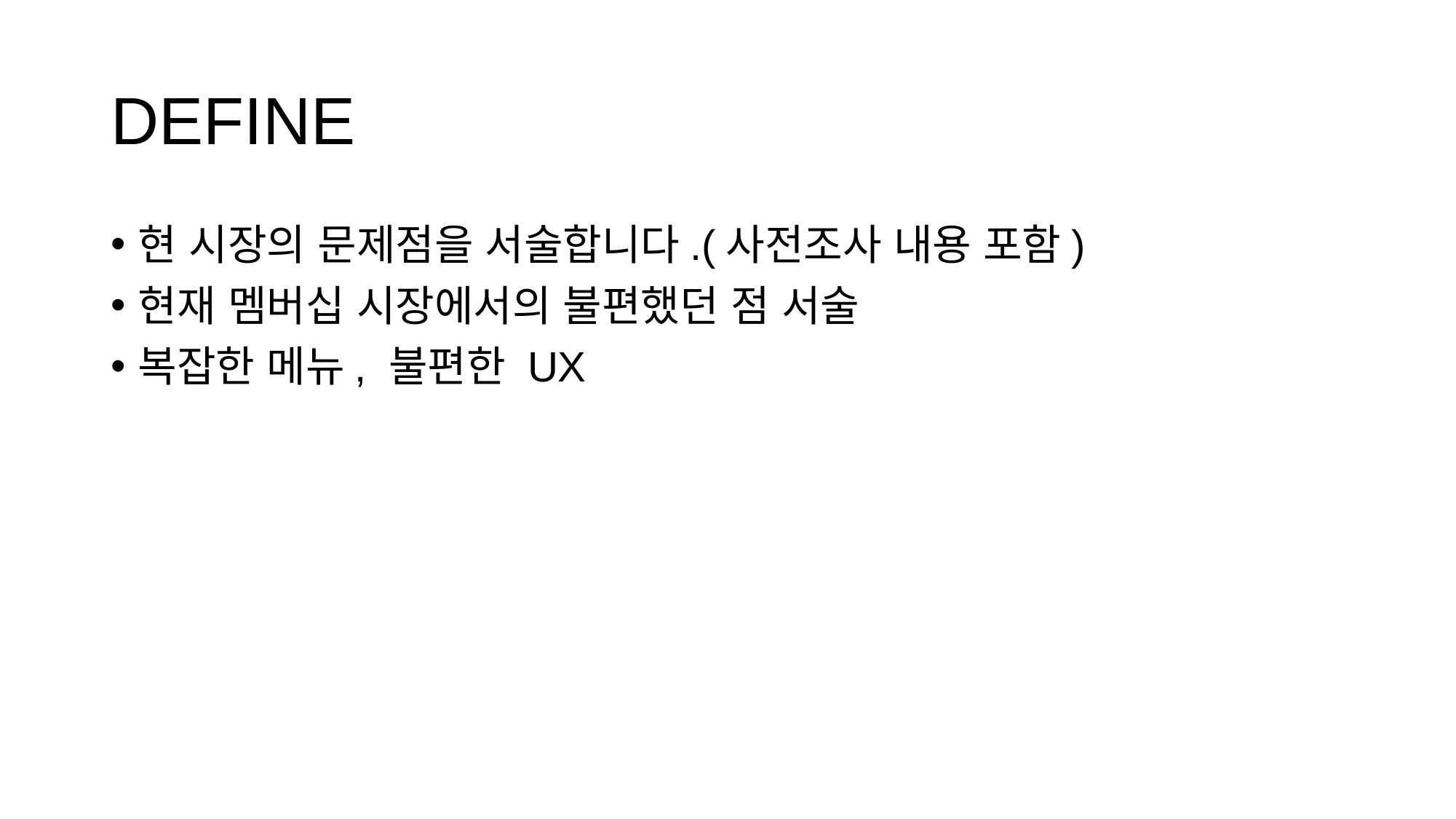

# DEFINE
현 시장의 문제점을 서술합니다.(사전조사 내용 포함)
현재 멤버십 시장에서의 불편했던 점 서술
복잡한 메뉴, 불편한 UX